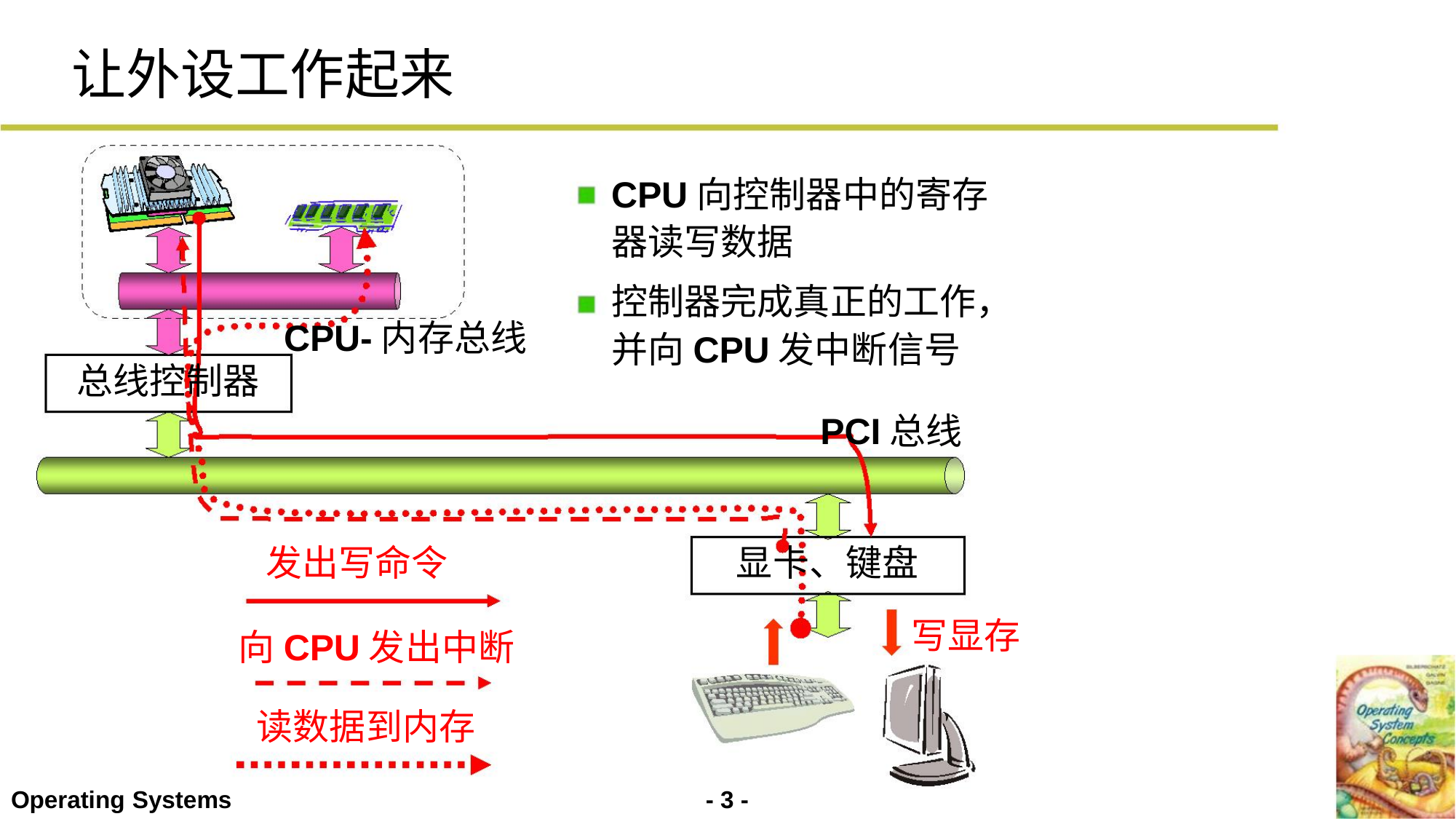

让外设工作起来
CPU向控制器中的寄存
器读写数据
控制器完成真正的工作，
并向CPU发中断信号
CPU-内存总线
总线控制器
PCI总线
发出写命令
显卡、键盘
写显存
向CPU发出中断
读数据到内存
- 3 -
Operating Systems